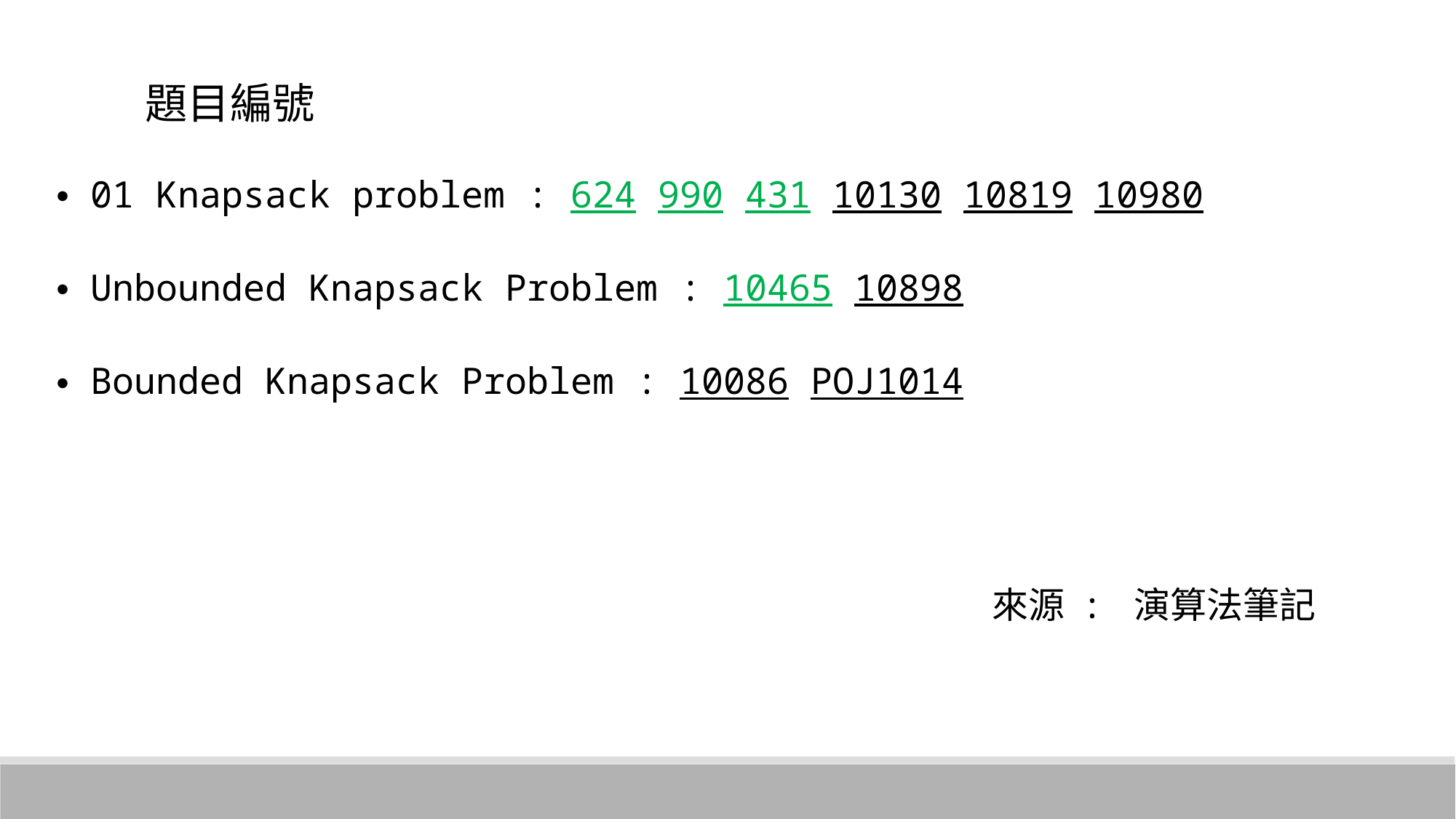

題目編號
01 Knapsack problem : 624 990 431 10130 10819 10980

Unbounded Knapsack Problem : 10465 10898

Bounded Knapsack Problem : 10086 POJ1014
來源 : 演算法筆記